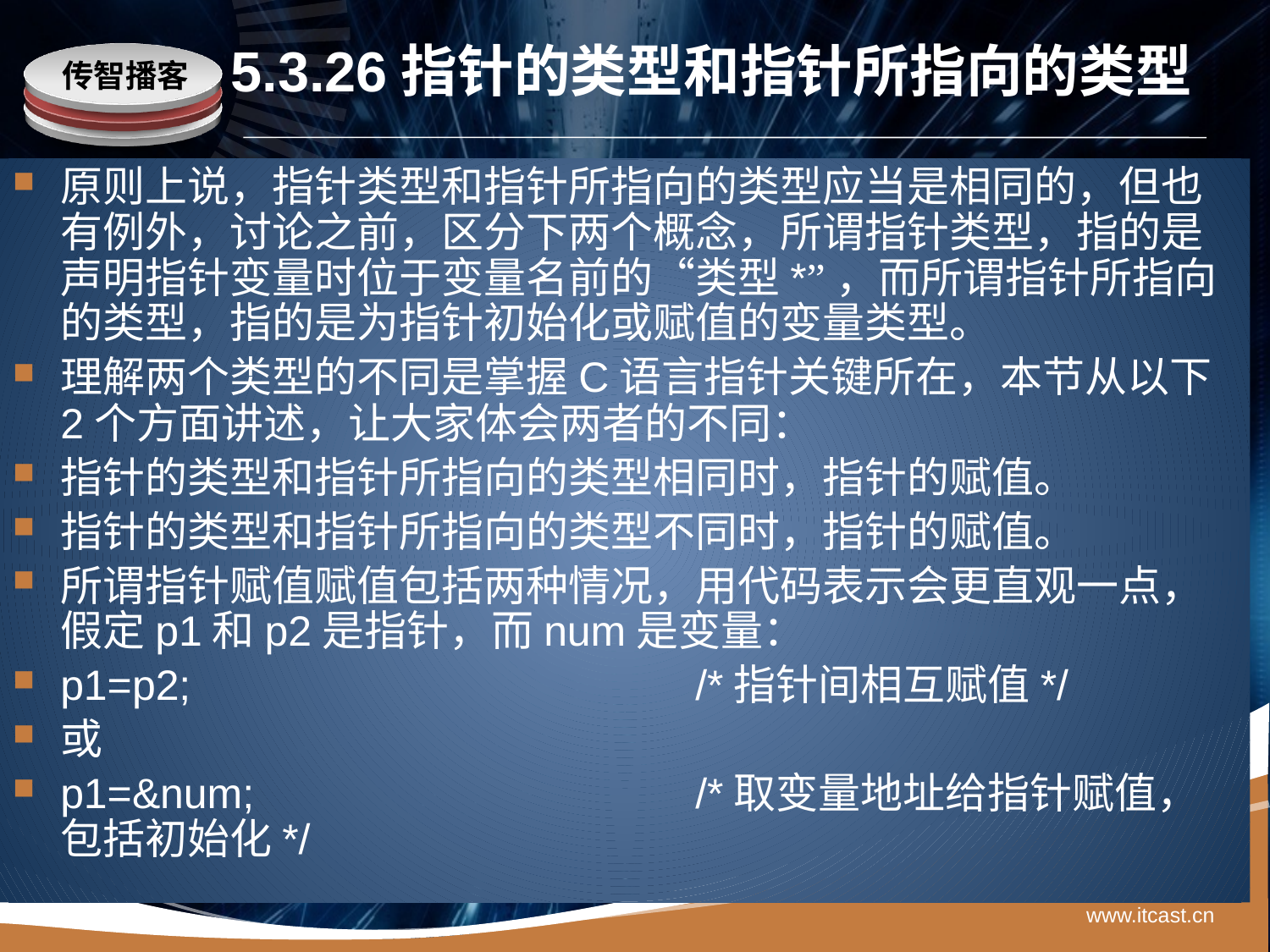

# 5.3.26指针的类型和指针所指向的类型
原则上说，指针类型和指针所指向的类型应当是相同的，但也有例外，讨论之前，区分下两个概念，所谓指针类型，指的是声明指针变量时位于变量名前的“类型*”，而所谓指针所指向的类型，指的是为指针初始化或赋值的变量类型。
理解两个类型的不同是掌握C语言指针关键所在，本节从以下2个方面讲述，让大家体会两者的不同：
指针的类型和指针所指向的类型相同时，指针的赋值。
指针的类型和指针所指向的类型不同时，指针的赋值。
所谓指针赋值赋值包括两种情况，用代码表示会更直观一点，假定p1和p2是指针，而num是变量：
p1=p2;				/*指针间相互赋值*/
或
p1=&num;				/*取变量地址给指针赋值，包括初始化*/
www.itcast.cn